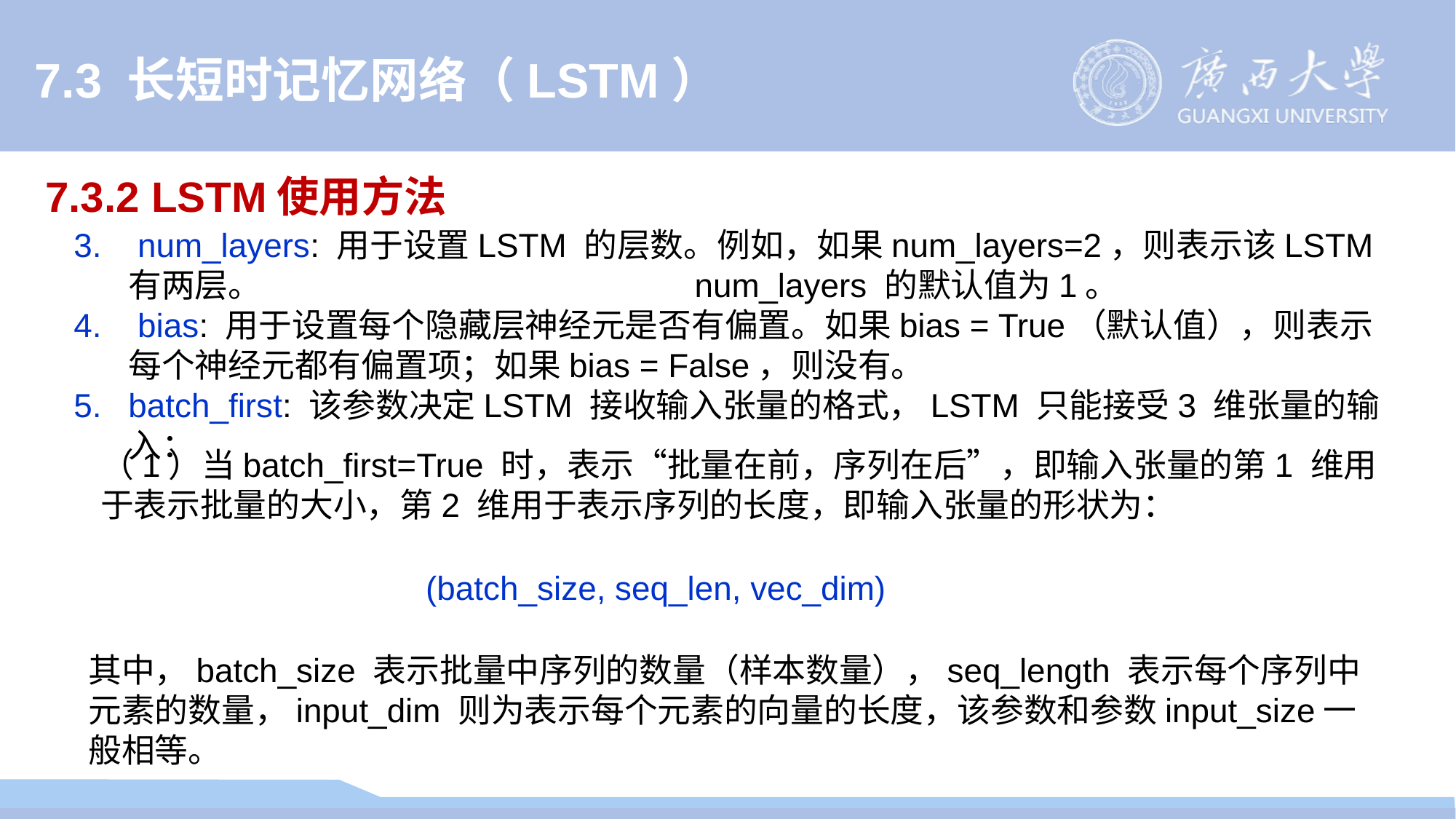

7.3 长短时记忆网络（LSTM）
7.3.2 LSTM使用方法
 num_layers: 用于设置LSTM 的层数。例如，如果num_layers=2，则表示该LSTM有两层。                                                         num_layers 的默认值为1。
 bias: 用于设置每个隐藏层神经元是否有偏置。如果bias = True（默认值），则表示每个神经元都有偏置项；如果bias = False，则没有。
batch_first: 该参数决定LSTM 接收输入张量的格式，LSTM 只能接受3 维张量的输入：
（1）当batch_first=True 时，表示“批量在前，序列在后”，即输入张量的第1 维用于表示批量的大小，第2 维用于表示序列的长度，即输入张量的形状为：
(batch_size, seq_len, vec_dim)
其中，batch_size 表示批量中序列的数量（样本数量），seq_length 表示每个序列中元素的数量，input_dim 则为表示每个元素的向量的长度，该参数和参数input_size一般相等。